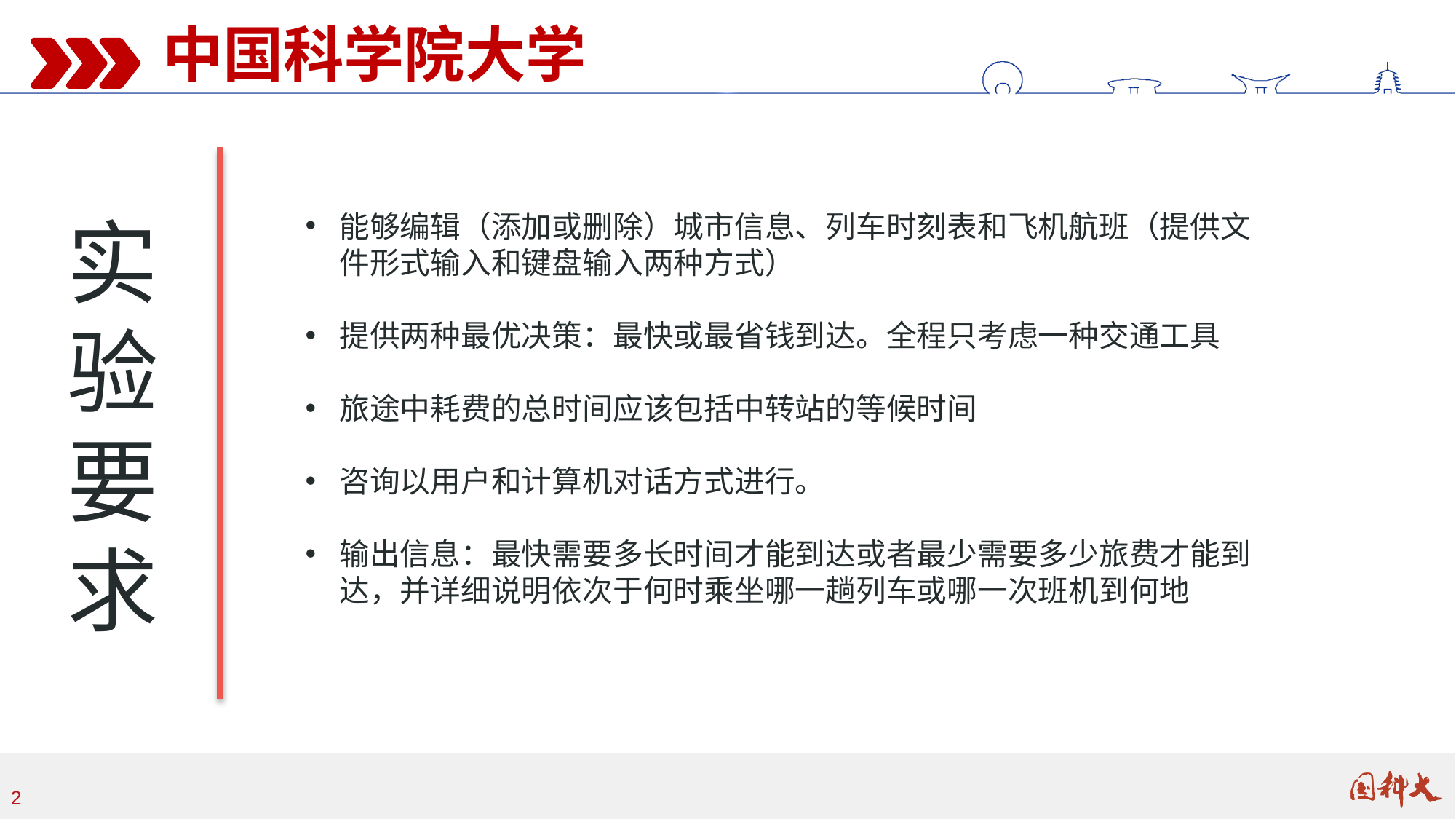

中国科学院大学

实验要求
能够编辑（添加或删除）城市信息、列车时刻表和飞机航班（提供文件形式输入和键盘输入两种方式）

提供两种最优决策：最快或最省钱到达。全程只考虑一种交通工具

旅途中耗费的总时间应该包括中转站的等候时间

咨询以用户和计算机对话方式进行。

输出信息：最快需要多长时间才能到达或者最少需要多少旅费才能到达，并详细说明依次于何时乘坐哪一趟列车或哪一次班机到何地